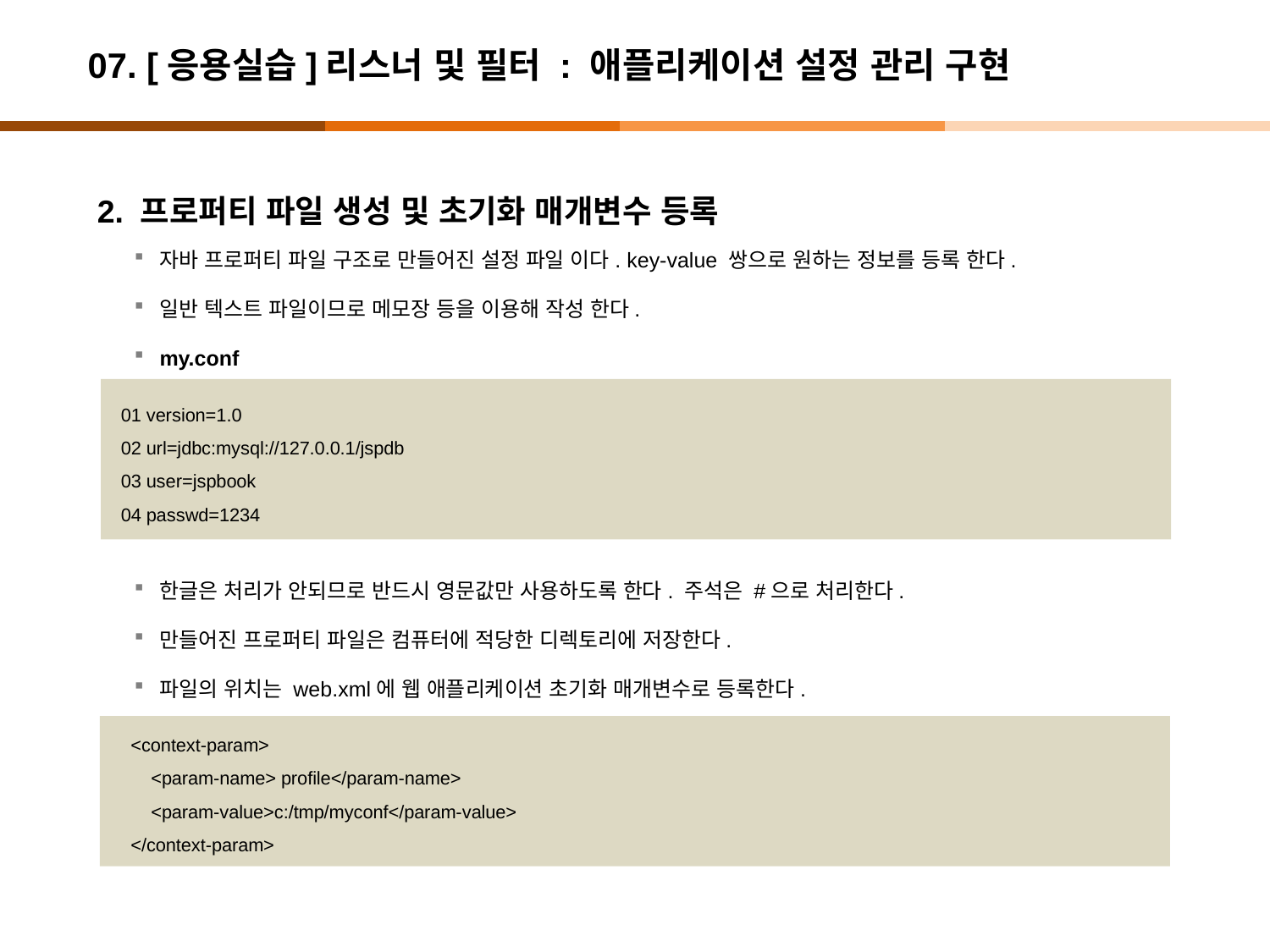

# 07. [응용실습]리스너 및 필터 : 애플리케이션 설정 관리 구현
2. 프로퍼티 파일 생성 및 초기화 매개변수 등록
자바 프로퍼티 파일 구조로 만들어진 설정 파일 이다. key-value 쌍으로 원하는 정보를 등록 한다.
일반 텍스트 파일이므로 메모장 등을 이용해 작성 한다.
my.conf

한글은 처리가 안되므로 반드시 영문값만 사용하도록 한다. 주석은 #으로 처리한다.
만들어진 프로퍼티 파일은 컴퓨터에 적당한 디렉토리에 저장한다.
파일의 위치는 web.xml에 웹 애플리케이션 초기화 매개변수로 등록한다.

01 version=1.0
02 url=jdbc:mysql://127.0.0.1/jspdb
03 user=jspbook
04 passwd=1234
<context-param>
    <param-name> profile</param-name>
    <param-value>c:/tmp/myconf</param-value>
</context-param>